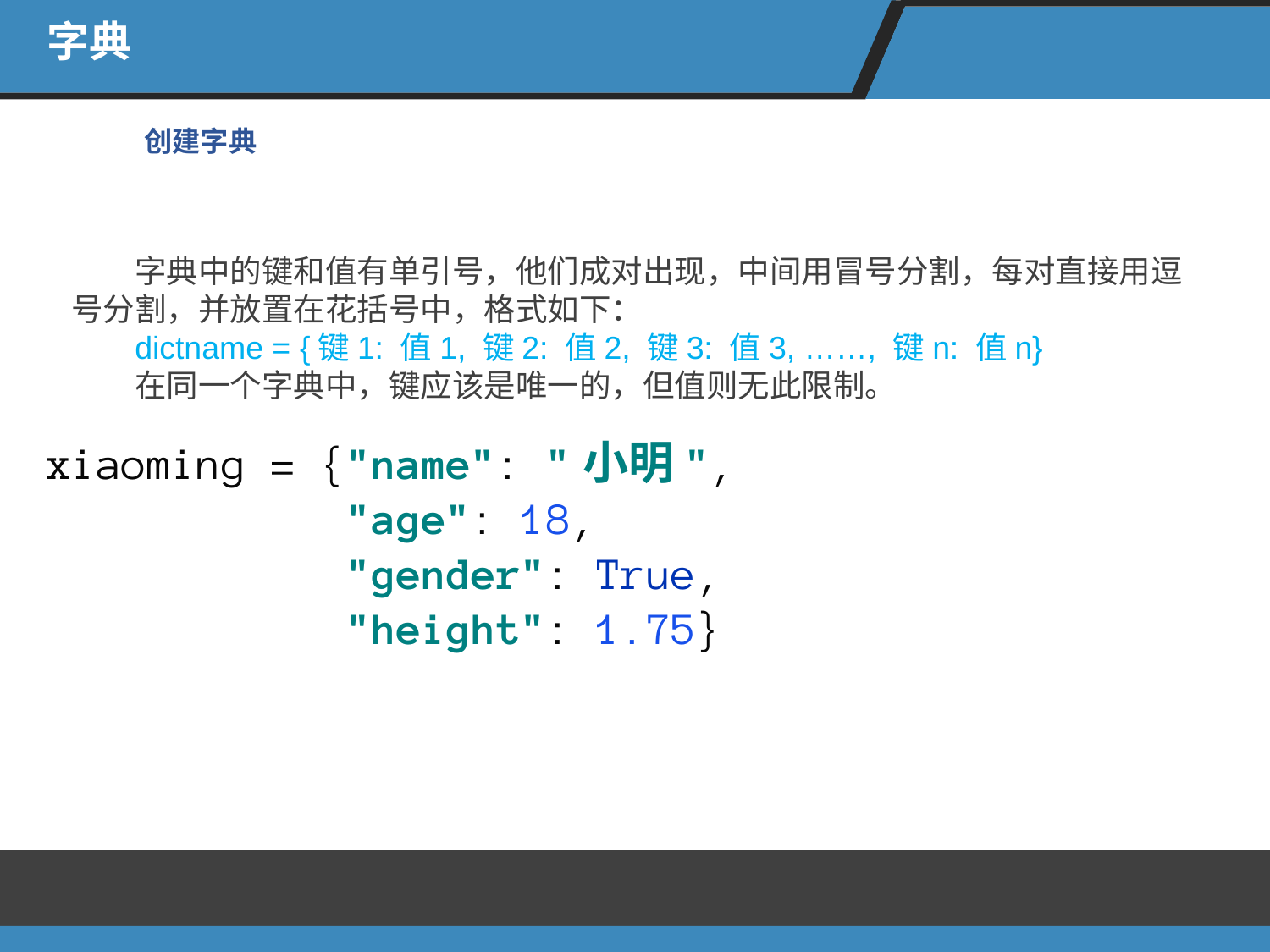

字典
创建字典
字典中的键和值有单引号，他们成对出现，中间用冒号分割，每对直接用逗号分割，并放置在花括号中，格式如下：
dictname = {键1: 值1, 键2: 值2, 键3: 值3, ……, 键n: 值n}
在同一个字典中，键应该是唯一的，但值则无此限制。
xiaoming = {"name": "小明",
            "age": 18,
            "gender": True,
            "height": 1.75}